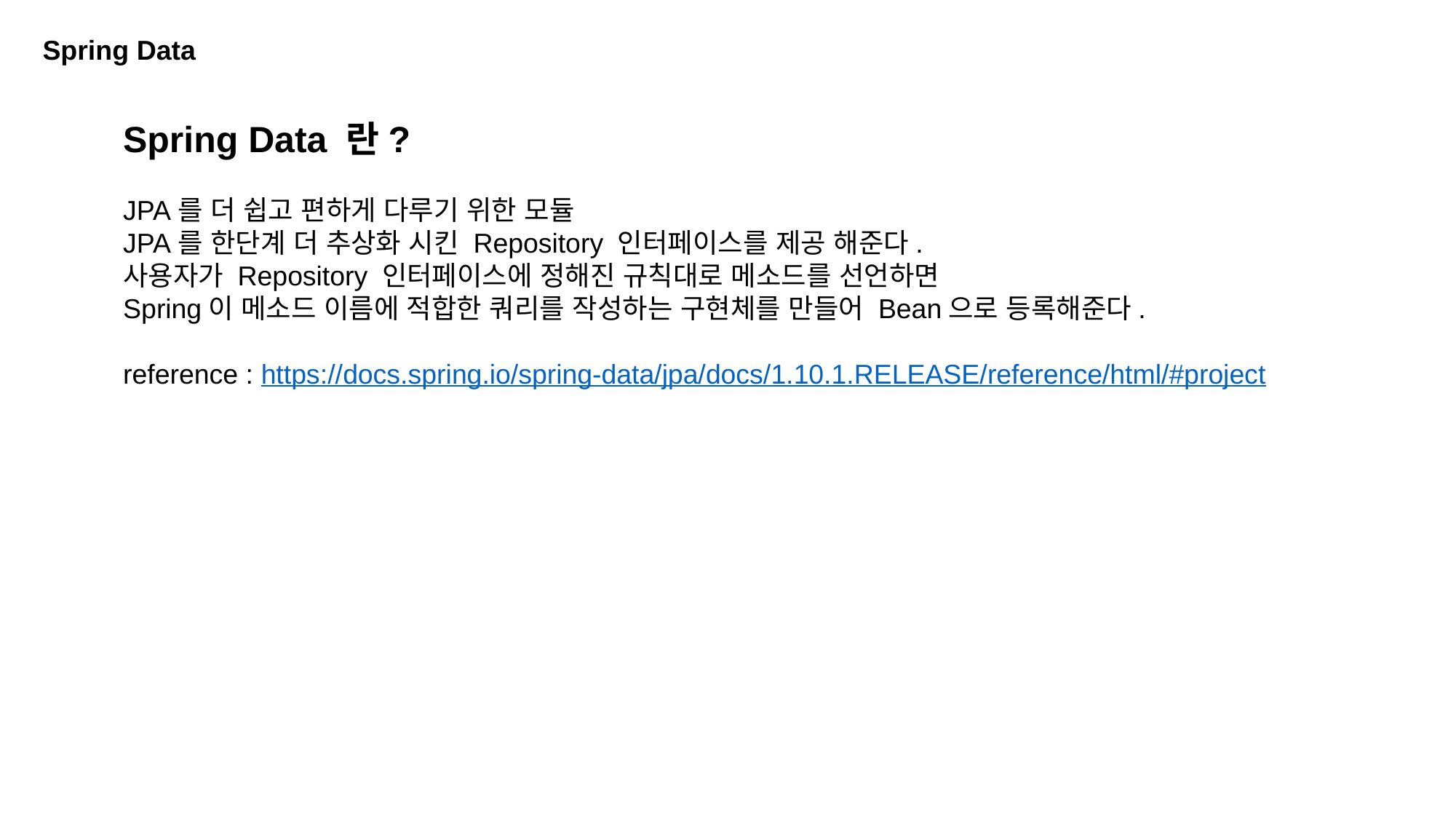

Spring Data
Spring Data 란?

JPA를 더 쉽고 편하게 다루기 위한 모듈
JPA를 한단계 더 추상화 시킨 Repository 인터페이스를 제공 해준다.
사용자가 Repository 인터페이스에 정해진 규칙대로 메소드를 선언하면
Spring이 메소드 이름에 적합한 쿼리를 작성하는 구현체를 만들어 Bean으로 등록해준다.

reference : https://docs.spring.io/spring-data/jpa/docs/1.10.1.RELEASE/reference/html/#project